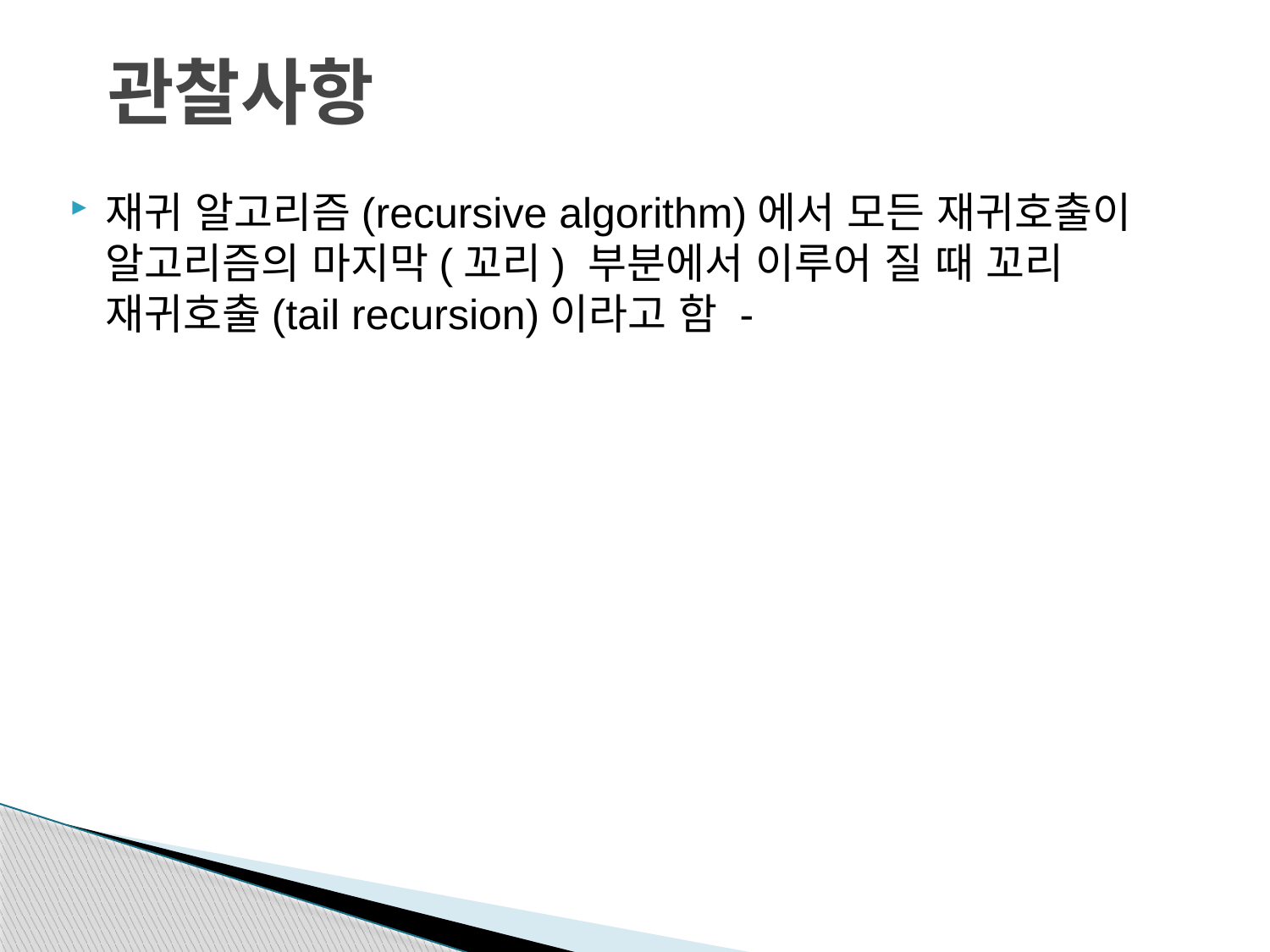

# 관찰사항
재귀 알고리즘(recursive algorithm)에서 모든 재귀호출이 알고리즘의 마지막(꼬리) 부분에서 이루어 질 때 꼬리 재귀호출(tail recursion)이라고 함 -